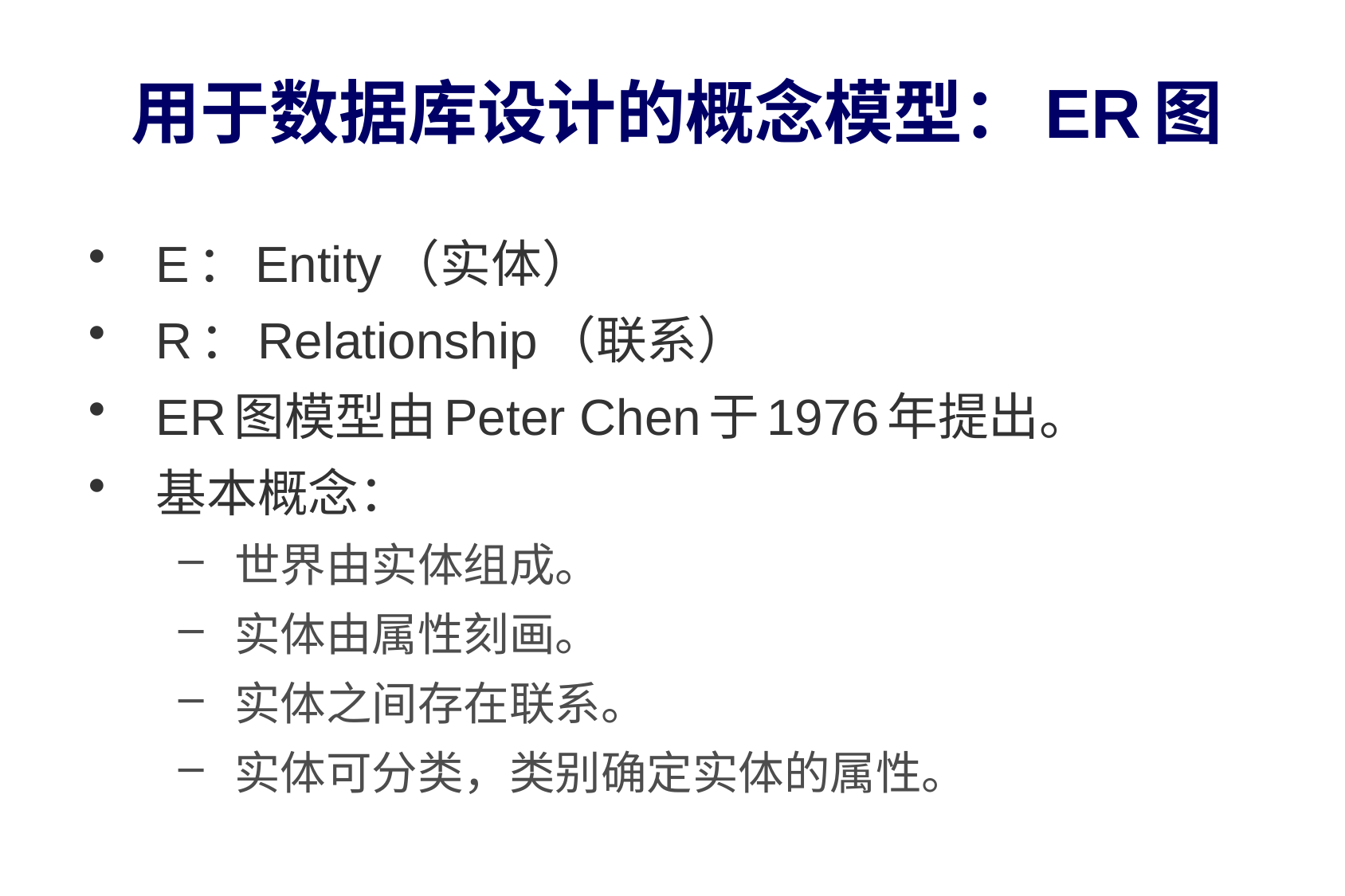

# 用于数据库设计的概念模型：ER图
E：Entity（实体）
R：Relationship（联系）
ER图模型由Peter Chen于1976年提出。
基本概念：
世界由实体组成。
实体由属性刻画。
实体之间存在联系。
实体可分类，类别确定实体的属性。